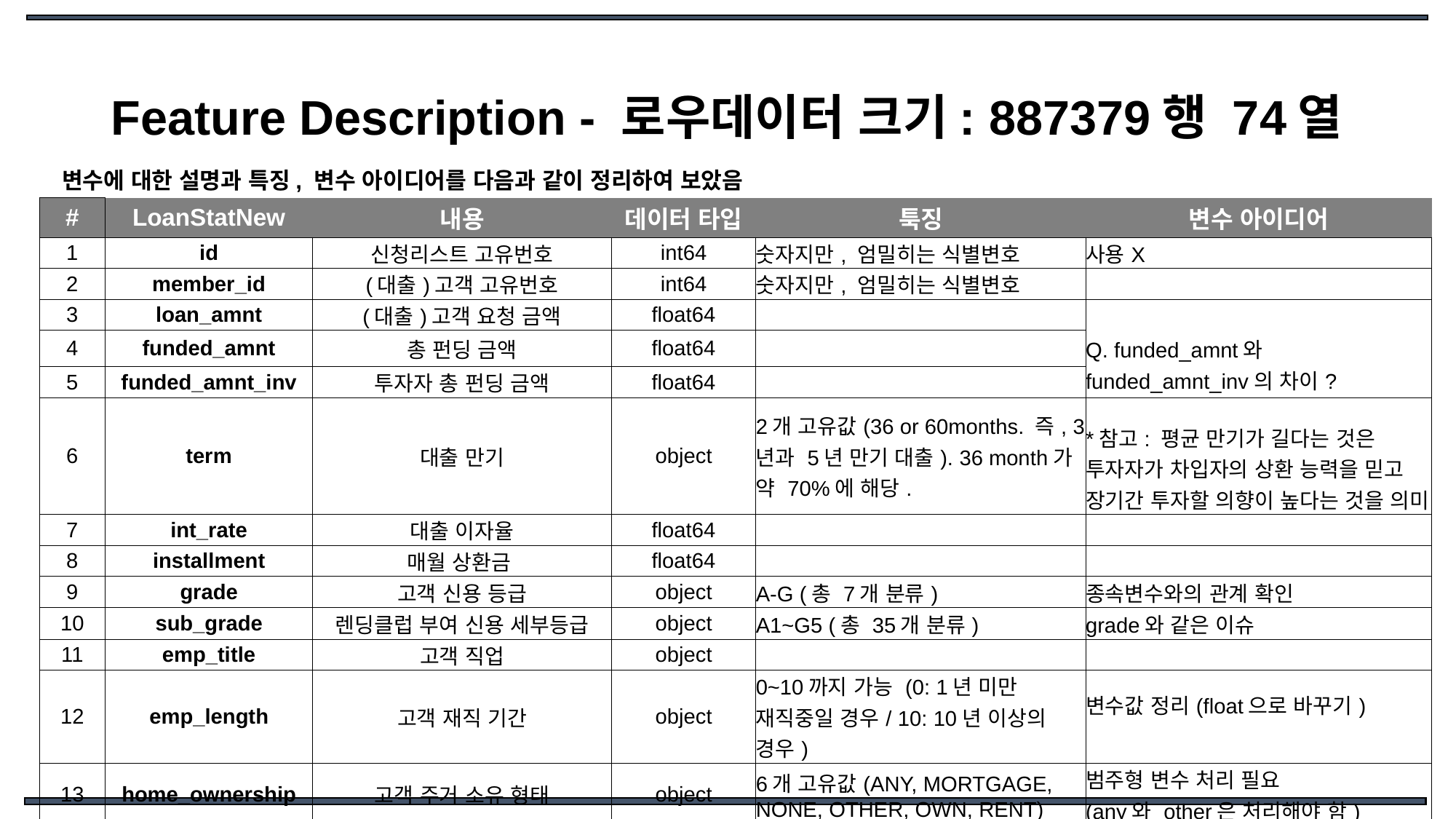

# Feature Description - 로우데이터 크기: 887379행 74열
변수에 대한 설명과 특징, 변수 아이디어를 다음과 같이 정리하여 보았음
| # | LoanStatNew | 내용 | 데이터 타입 | 툭징 | 변수 아이디어 |
| --- | --- | --- | --- | --- | --- |
| 1 | id | 신청리스트 고유번호 | int64 | 숫자지만, 엄밀히는 식별변호 | 사용X |
| 2 | member\_id | (대출)고객 고유번호 | int64 | 숫자지만, 엄밀히는 식별변호 |  |
| 3 | loan\_amnt | (대출)고객 요청 금액 | float64 |  | Q. funded\_amnt와 funded\_amnt\_inv의 차이? |
| 4 | funded\_amnt | 총 펀딩 금액 | float64 |  |  |
| 5 | funded\_amnt\_inv | 투자자 총 펀딩 금액 | float64 |  |  |
| 6 | term | 대출 만기 | object | 2개 고유값(36 or 60months. 즉, 3년과 5년 만기 대출). 36 month가 약 70%에 해당. | \*참고: 평균 만기가 길다는 것은 투자자가 차입자의 상환 능력을 믿고 장기간 투자할 의향이 높다는 것을 의미 |
| 7 | int\_rate | 대출 이자율 | float64 |  |  |
| 8 | installment | 매월 상환금 | float64 |  |  |
| 9 | grade | 고객 신용 등급 | object | A-G (총 7개 분류) | 종속변수와의 관계 확인 |
| 10 | sub\_grade | 렌딩클럽 부여 신용 세부등급 | object | A1~G5 (총 35개 분류) | grade와 같은 이슈 |
| 11 | emp\_title | 고객 직업 | object |  |  |
| 12 | emp\_length | 고객 재직 기간 | object | 0~10까지 가능 (0: 1년 미만 재직중일 경우/ 10: 10년 이상의 경우) | 변수값 정리(float으로 바꾸기) |
| 13 | home\_ownership | 고객 주거 소유 형태 | object | 6개 고유값(ANY, MORTGAGE, NONE, OTHER, OWN, RENT) | 범주형 변수 처리 필요 (any와 other은 처리해야 함) |
| 14 | annual\_inc | 고객 연 소득 | float64 | Self-reported된 소득 |  |